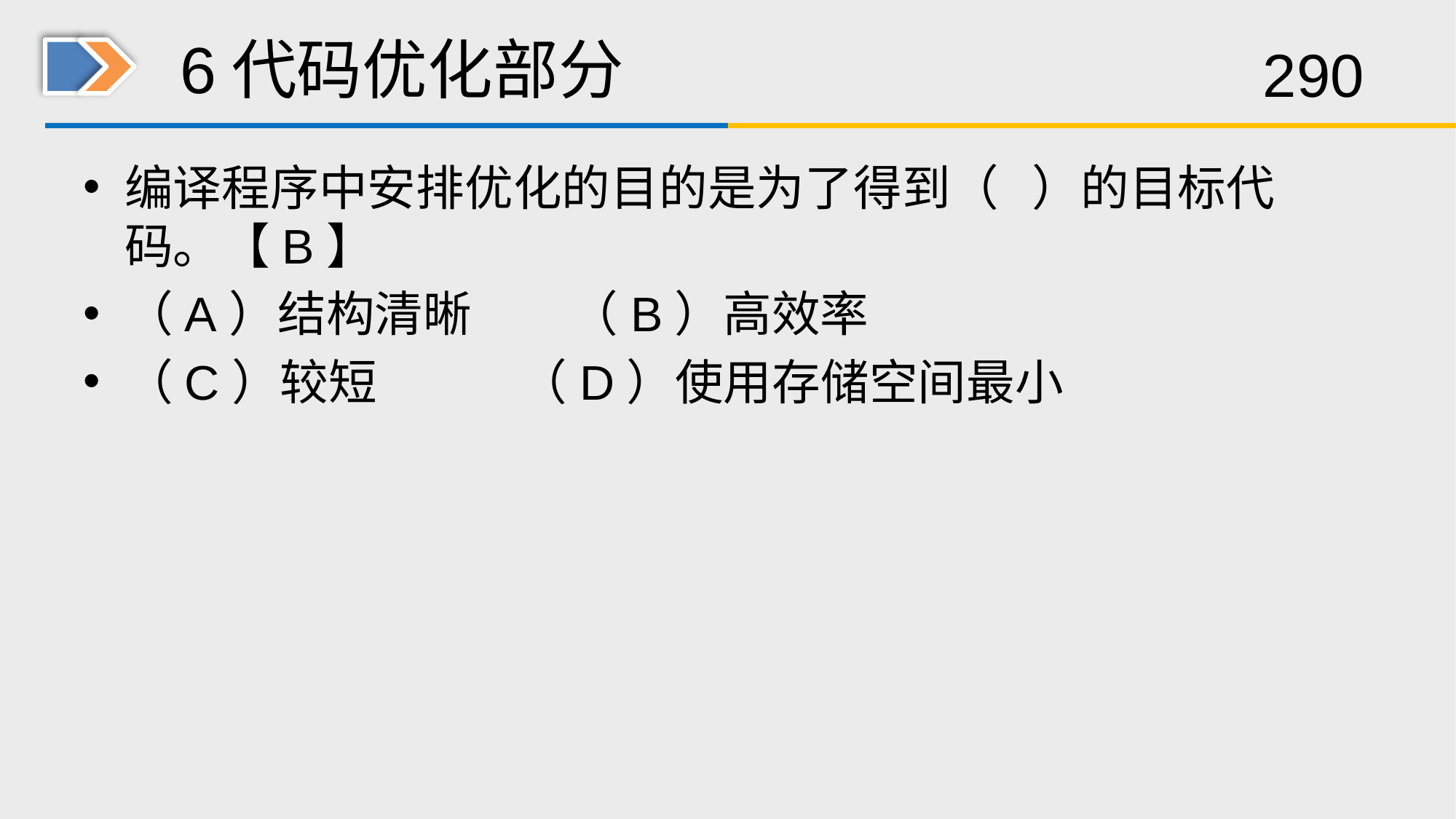

# 6代码优化部分
290
编译程序中安排优化的目的是为了得到（   ）的目标代码。【B】
（A）结构清晰         （B）高效率
（C）较短             （D）使用存储空间最小